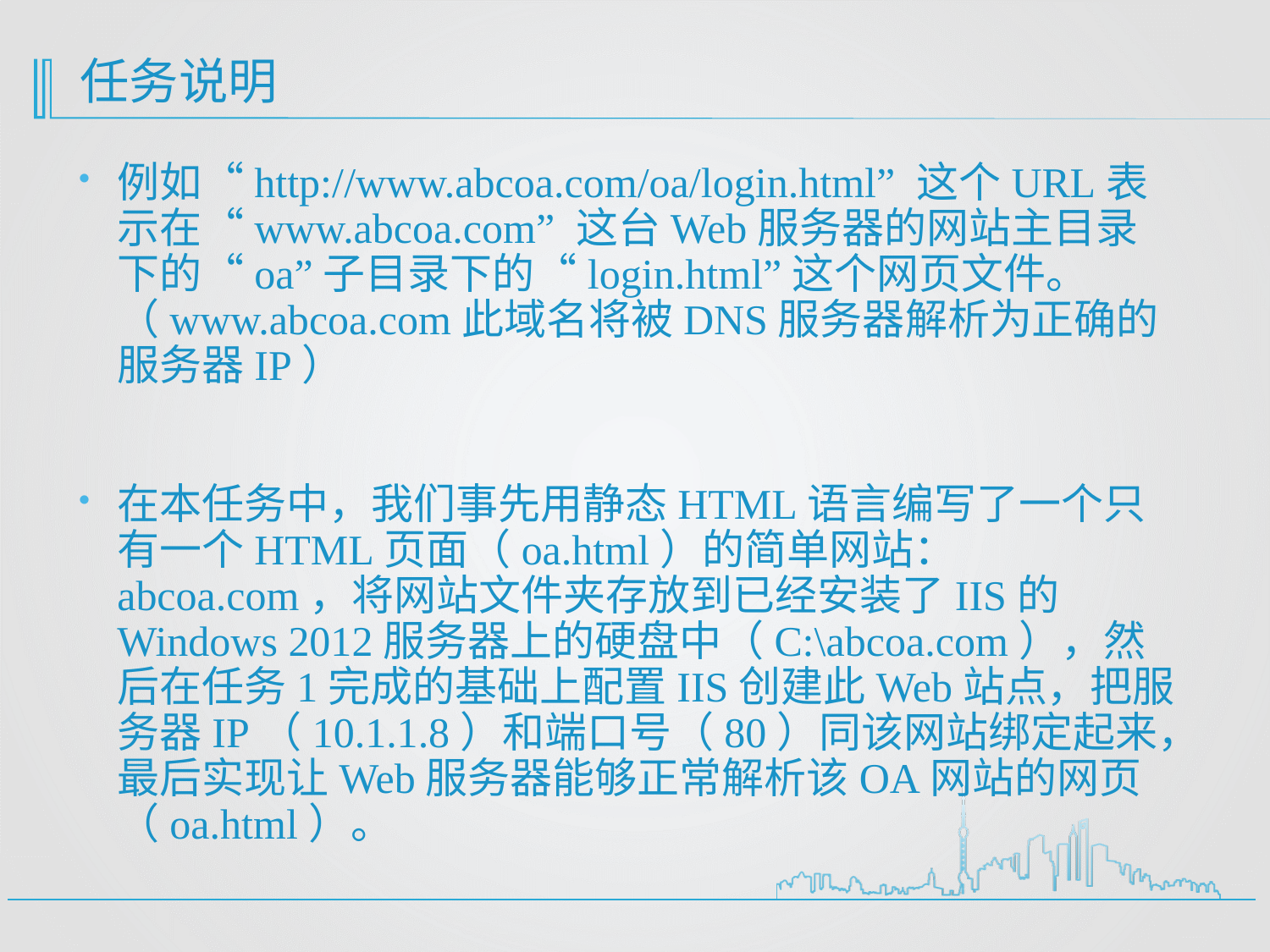

# 任务说明
例如“http://www.abcoa.com/oa/login.html” 这个URL表示在“www.abcoa.com” 这台Web服务器的网站主目录下的“oa”子目录下的“login.html”这个网页文件。（www.abcoa.com此域名将被DNS服务器解析为正确的服务器IP）

在本任务中，我们事先用静态HTML语言编写了一个只有一个HTML页面（oa.html）的简单网站：abcoa.com，将网站文件夹存放到已经安装了IIS的Windows 2012服务器上的硬盘中（C:\abcoa.com），然后在任务1完成的基础上配置IIS创建此Web站点，把服务器IP（10.1.1.8）和端口号（80）同该网站绑定起来，最后实现让Web服务器能够正常解析该OA网站的网页（oa.html）。